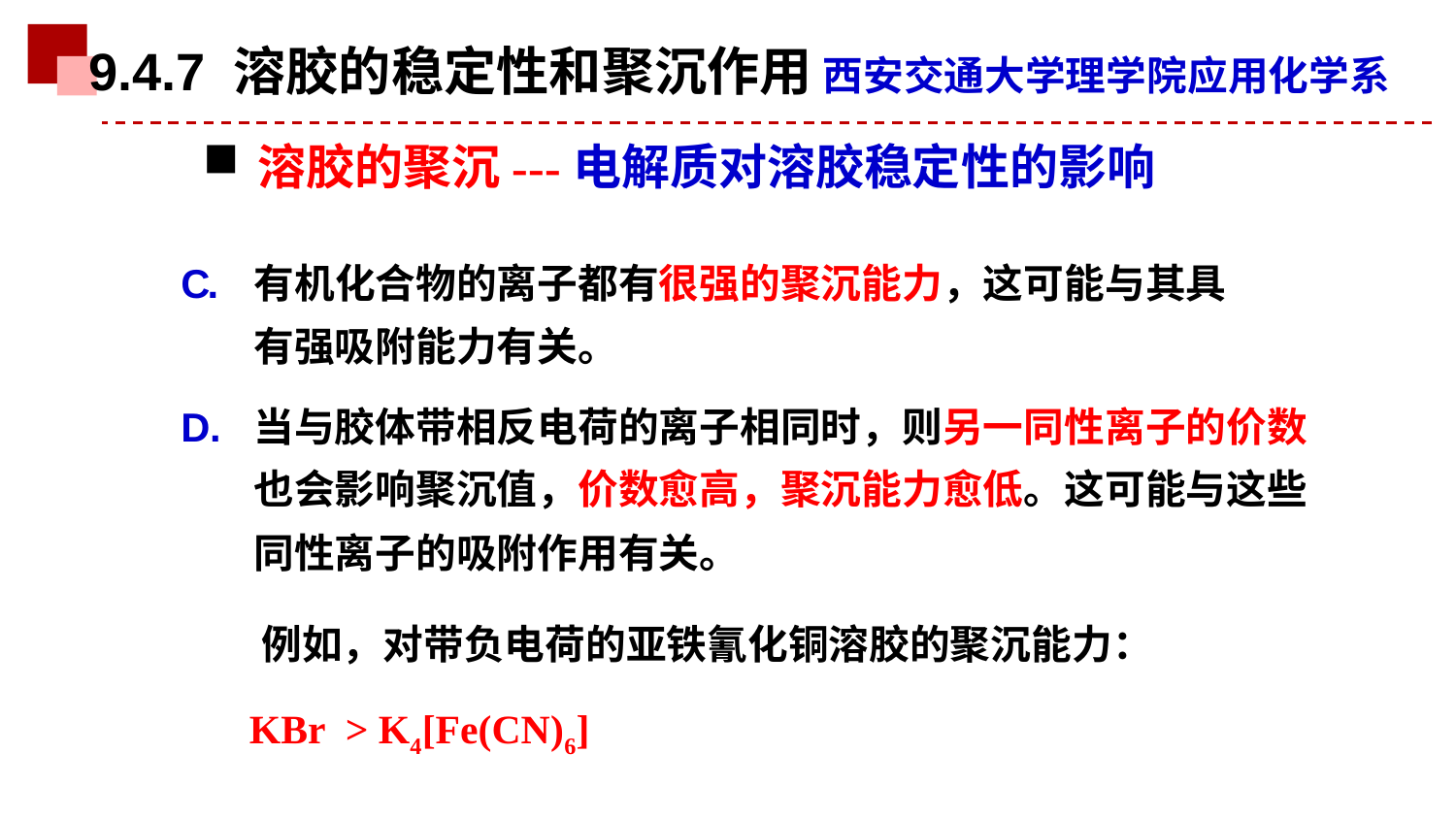

9.4.7 溶胶的稳定性和聚沉作用
溶胶的聚沉---电解质对溶胶稳定性的影响
有机化合物的离子都有很强的聚沉能力，这可能与其具有强吸附能力有关。
当与胶体带相反电荷的离子相同时，则另一同性离子的价数也会影响聚沉值，价数愈高，聚沉能力愈低。这可能与这些同性离子的吸附作用有关。
    例如，对带负电荷的亚铁氰化铜溶胶的聚沉能力：
KBr  > K4[Fe(CN)6]